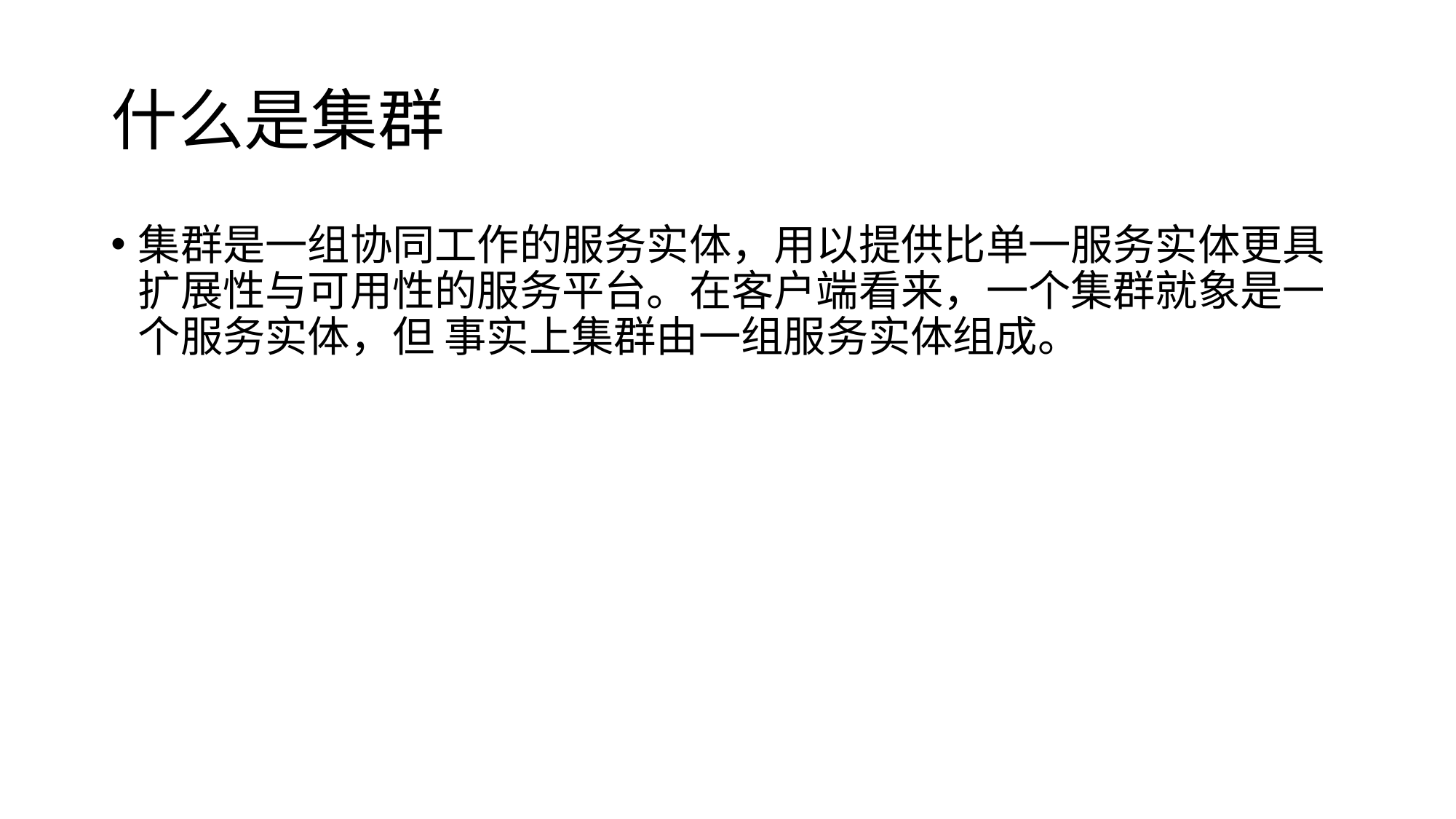

# 什么是集群
集群是一组协同工作的服务实体，用以提供比单一服务实体更具扩展性与可用性的服务平台。在客户端看来，一个集群就象是一个服务实体，但 事实上集群由一组服务实体组成。